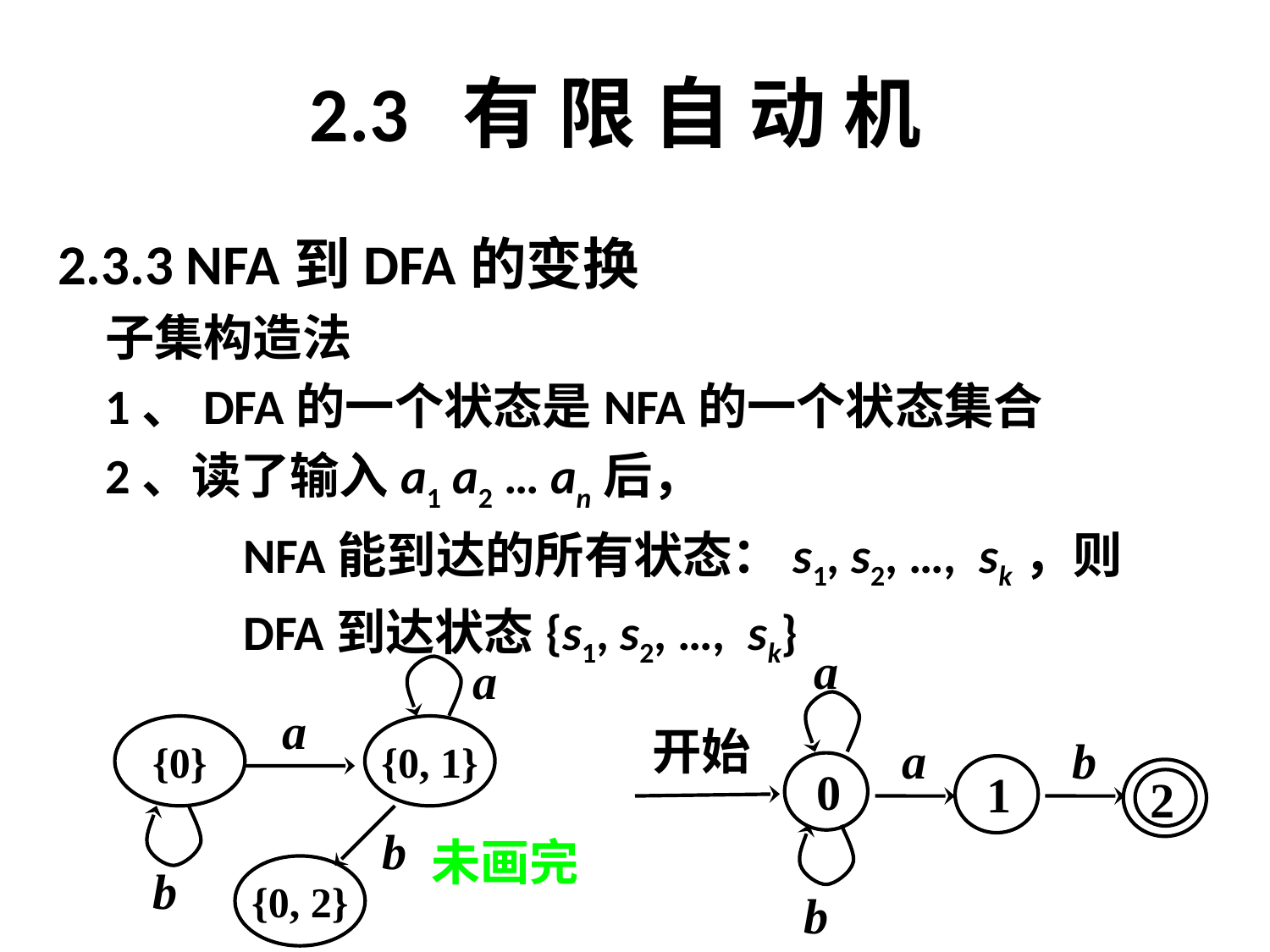

# 2.3  有 限 自 动 机
2.3.3 NFA到DFA的变换
	子集构造法
	1、DFA的一个状态是NFA的一个状态集合
	2、读了输入a1 a2 … an后，
		 NFA能到达的所有状态：s1, s2, …,  sk，则
		 DFA到达状态{s1, s2, …,  sk}
a

开始
a
b
 0
 1

2

b
a

a

{0}
{0, 1}

b

b
未画完
{0, 2}